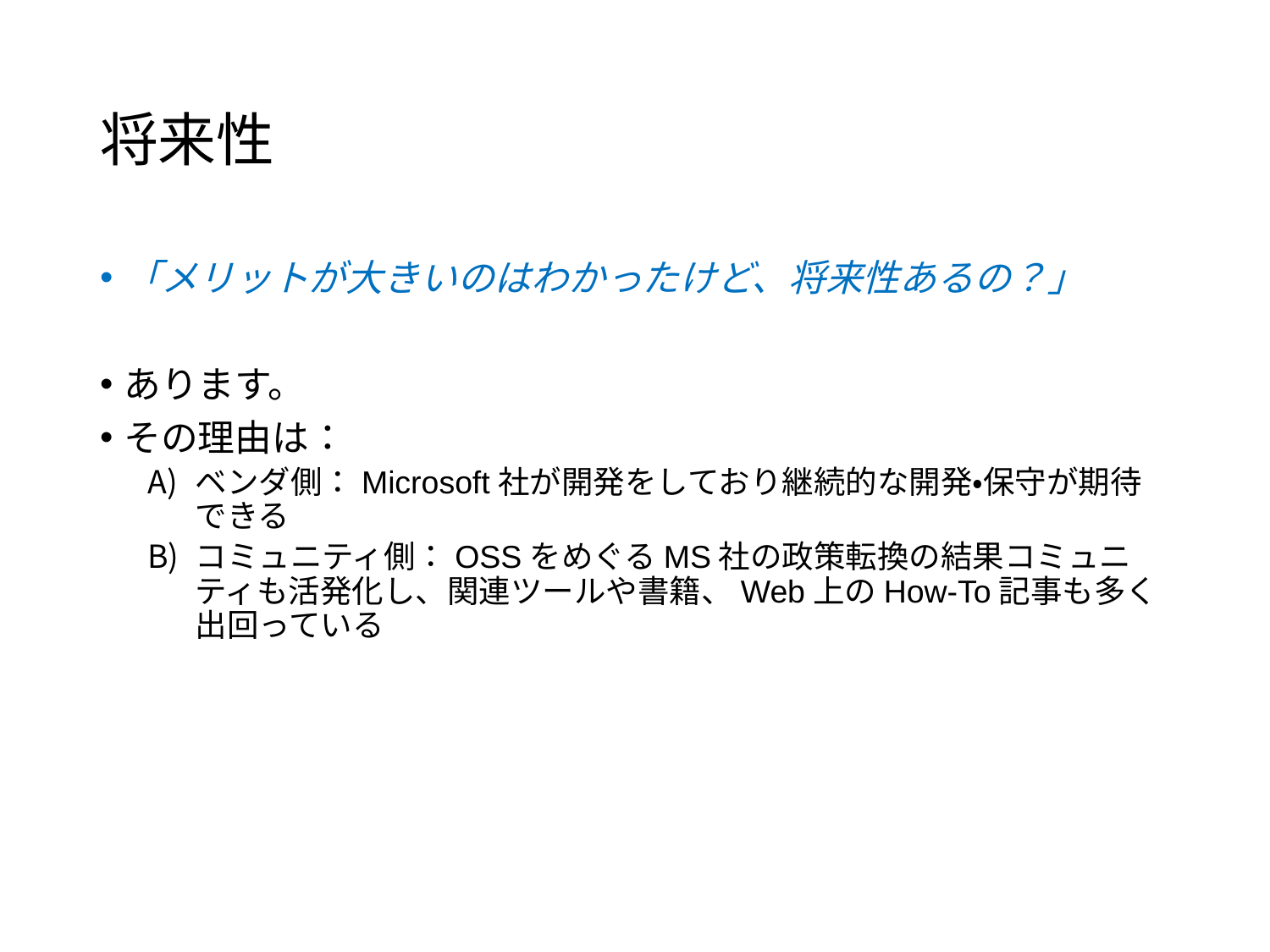

# 将来性
「メリットが大きいのはわかったけど、将来性あるの？」

あります。
その理由は：
ベンダ側：Microsoft社が開発をしており継続的な開発・保守が期待できる
コミュニティ側：OSSをめぐるMS社の政策転換の結果コミュニティも活発化し、関連ツールや書籍、Web上のHow-To記事も多く出回っている